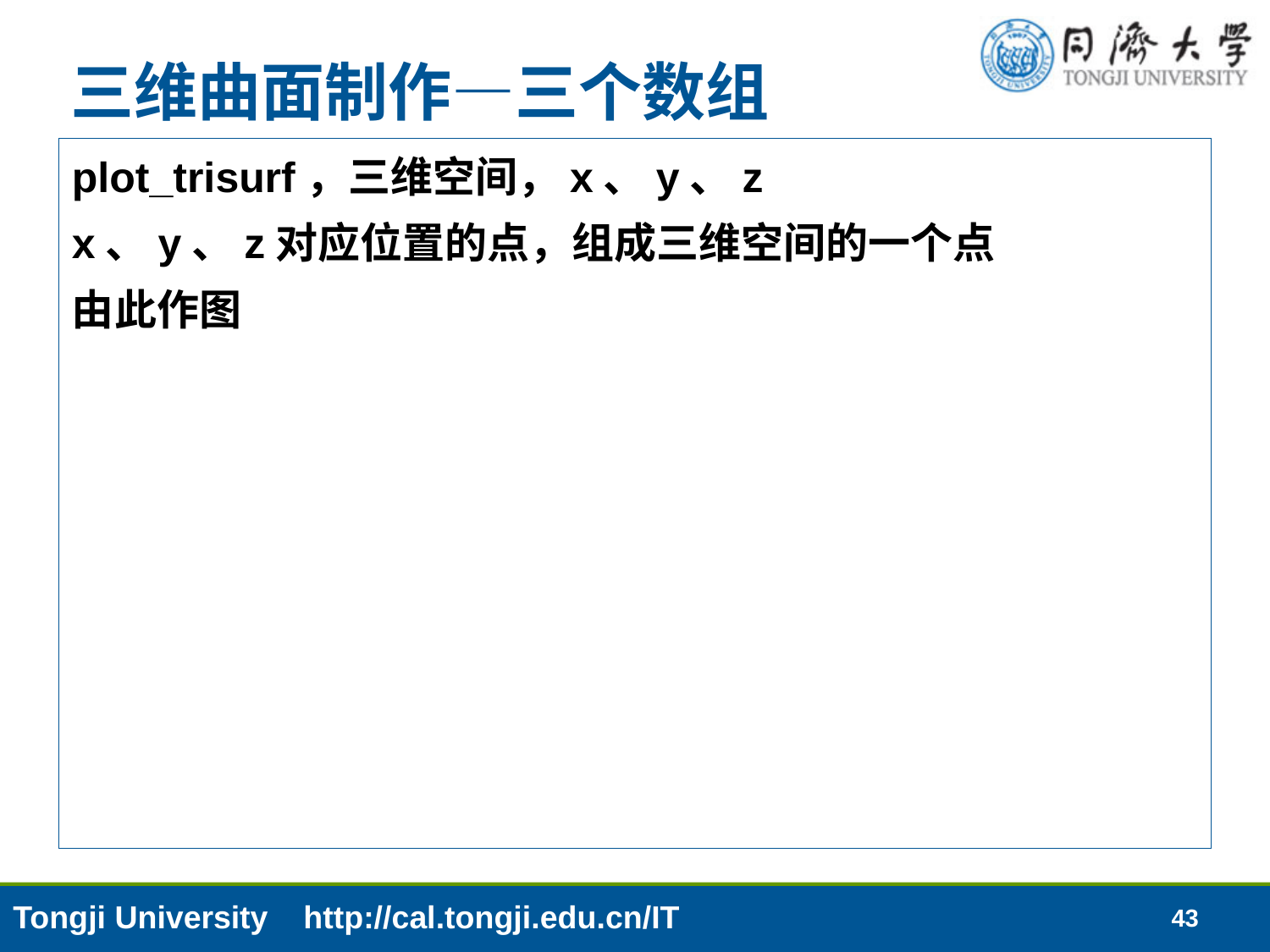

# 三维曲面制作—三个数组
plot_trisurf，三维空间，x、y、z
x、y、z对应位置的点，组成三维空间的一个点
由此作图